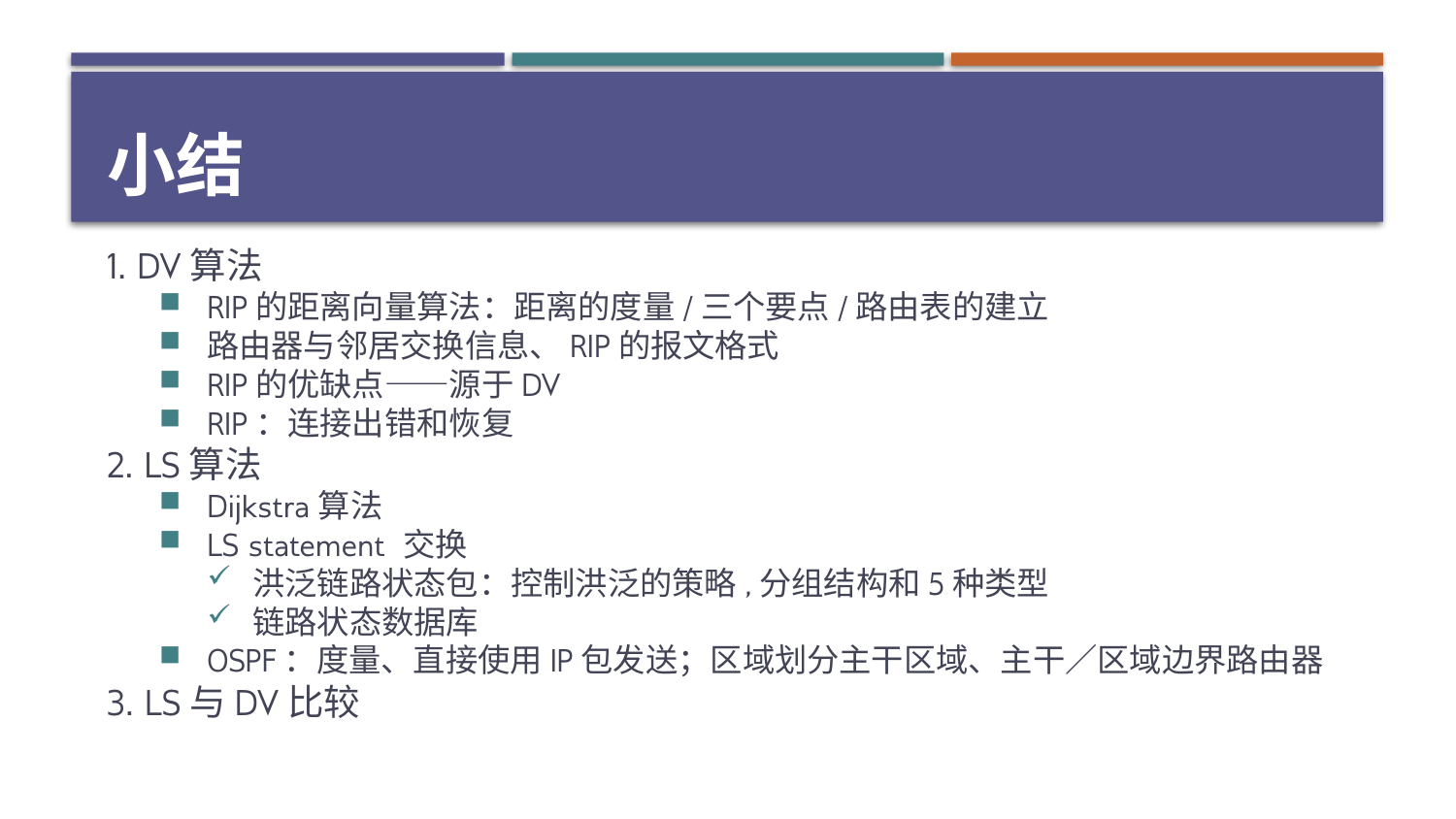

# 小结
1. DV算法
RIP的距离向量算法：距离的度量/三个要点/路由表的建立
路由器与邻居交换信息、RIP的报文格式
RIP的优缺点——源于DV
RIP：连接出错和恢复
2. LS算法
Dijkstra算法
LS statement 交换
洪泛链路状态包：控制洪泛的策略,分组结构和5种类型
链路状态数据库
OSPF：度量、直接使用IP包发送；区域划分主干区域、主干／区域边界路由器
3. LS与DV比较